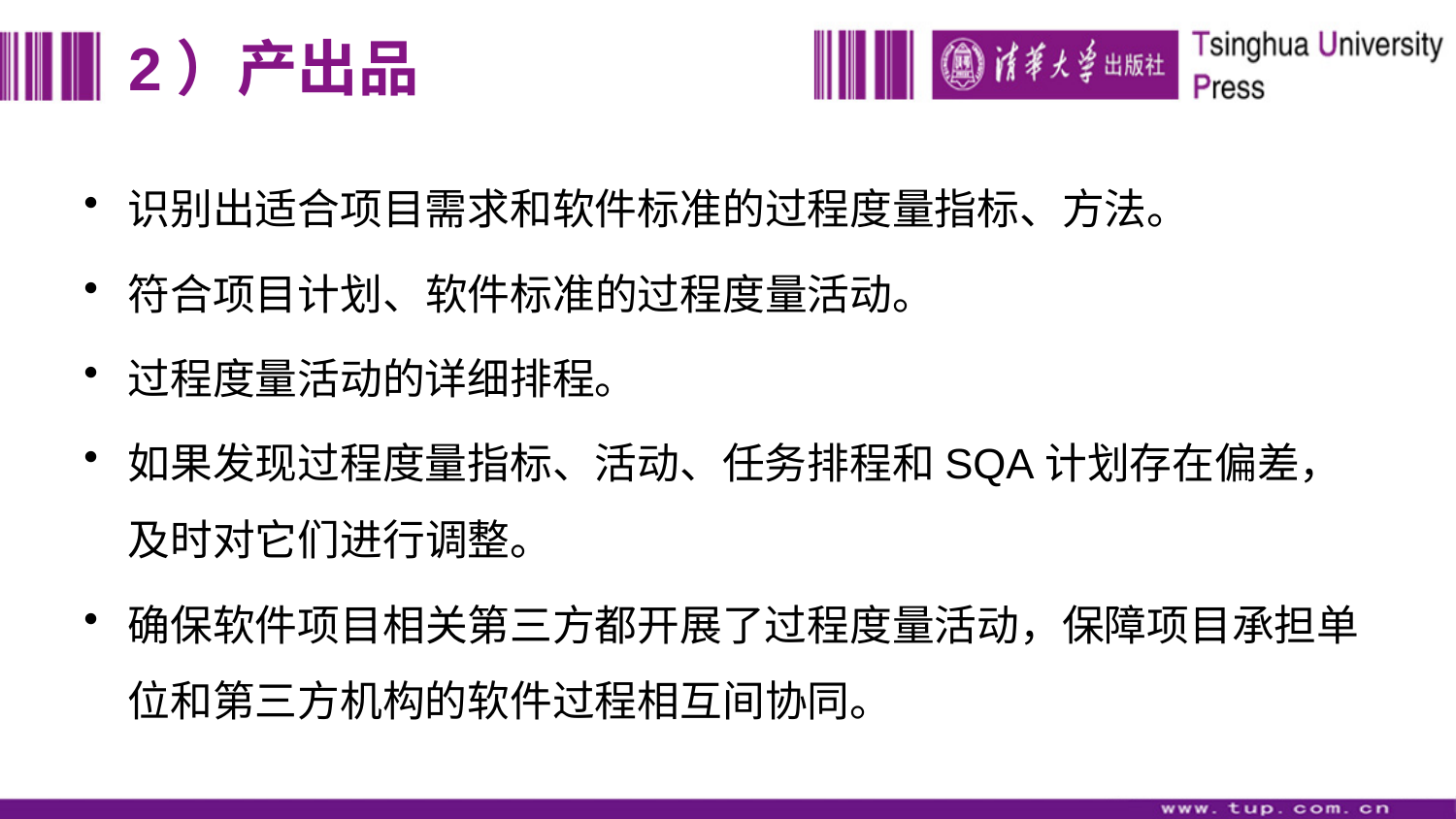

# 2）产出品
识别出适合项目需求和软件标准的过程度量指标、方法。
符合项目计划、软件标准的过程度量活动。
过程度量活动的详细排程。
如果发现过程度量指标、活动、任务排程和SQA计划存在偏差，及时对它们进行调整。
确保软件项目相关第三方都开展了过程度量活动，保障项目承担单位和第三方机构的软件过程相互间协同。